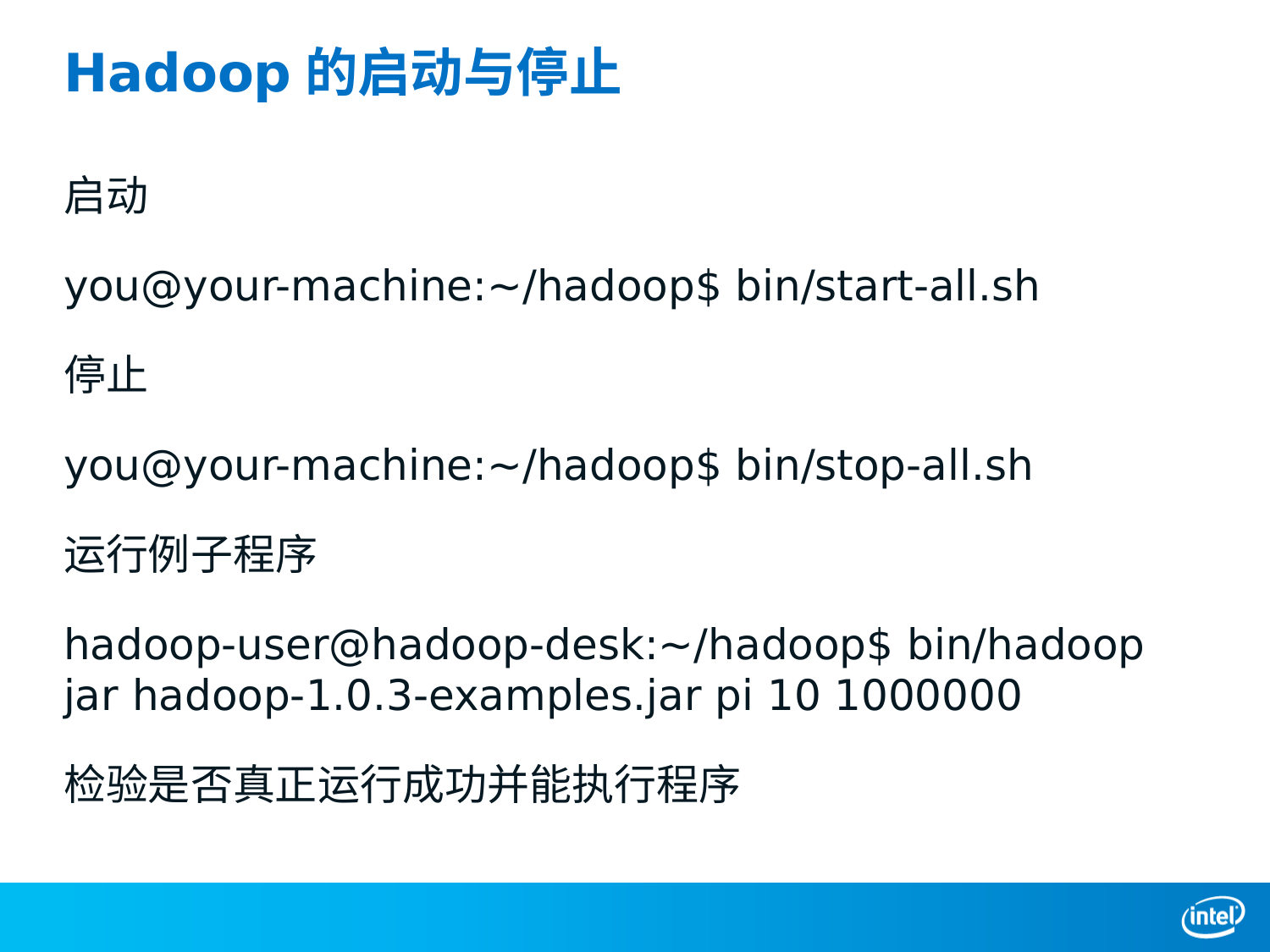

# Hadoop的启动与停止
启动
you@your-machine:~/hadoop$ bin/start-all.sh
停止
you@your-machine:~/hadoop$ bin/stop-all.sh
运行例子程序
hadoop-user@hadoop-desk:~/hadoop$ bin/hadoop jar hadoop-1.0.3-examples.jar pi 10 1000000
检验是否真正运行成功并能执行程序